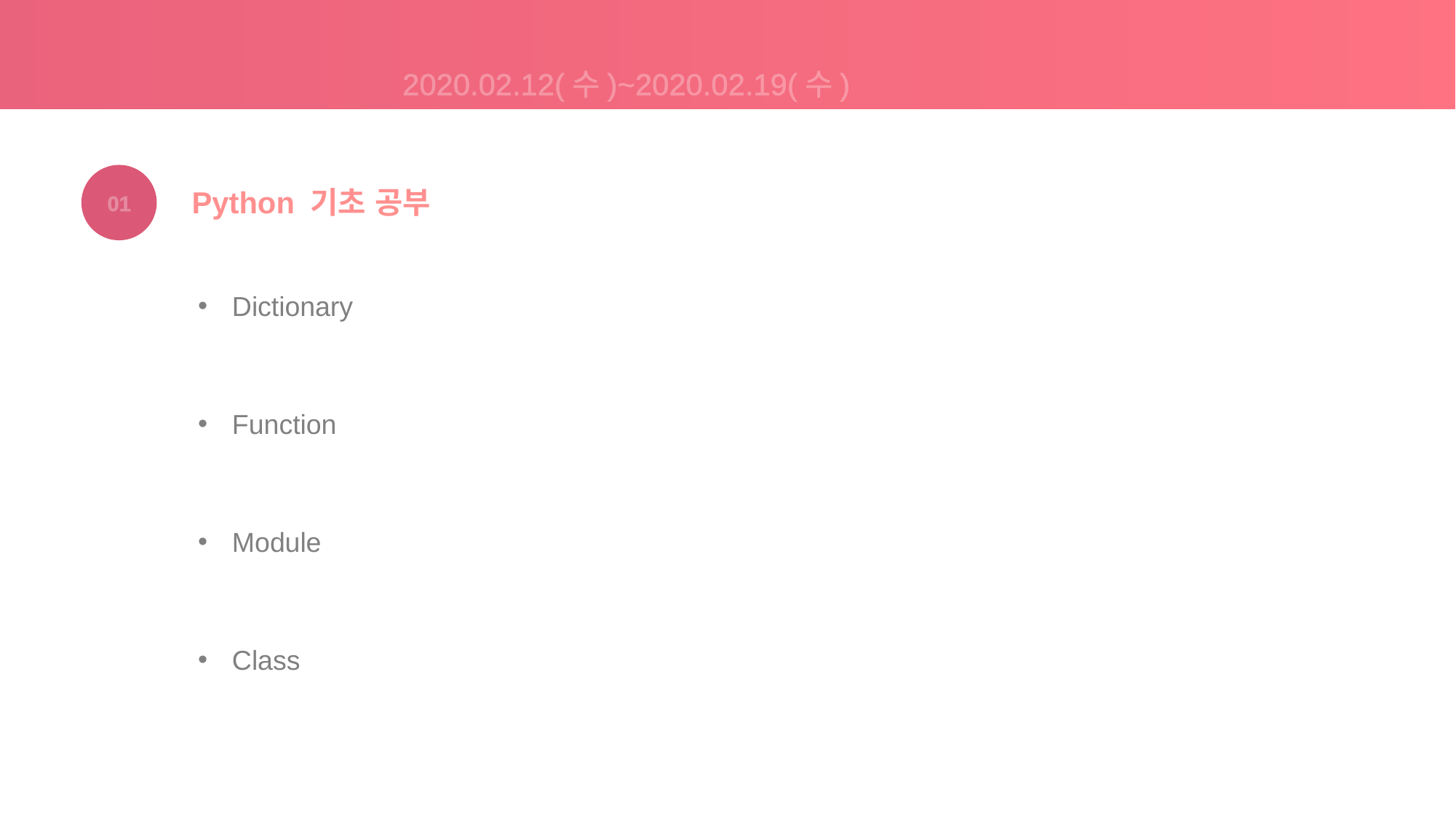

2020.02.12(수)~2020.02.19(수)
01
Python 기초 공부
Dictionary

Function

Module

Class